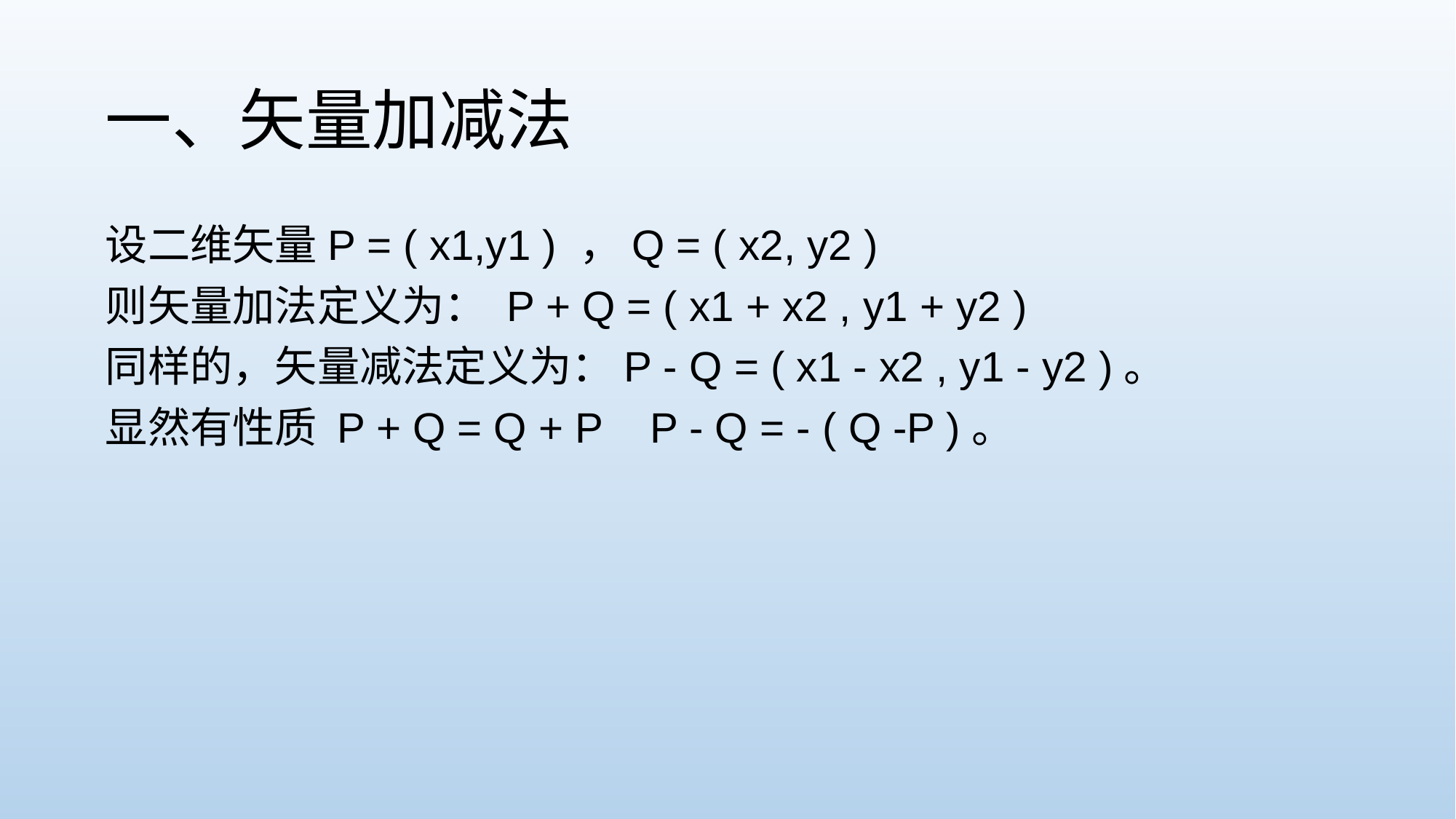

# 一、矢量加减法
设二维矢量P = ( x1,y1 ) ，Q = ( x2, y2 )
则矢量加法定义为： P + Q = ( x1 + x2 , y1 + y2 )
同样的，矢量减法定义为：P - Q = ( x1 - x2 , y1 - y2 )。
显然有性质 P + Q = Q + P    P - Q = - ( Q -P )。